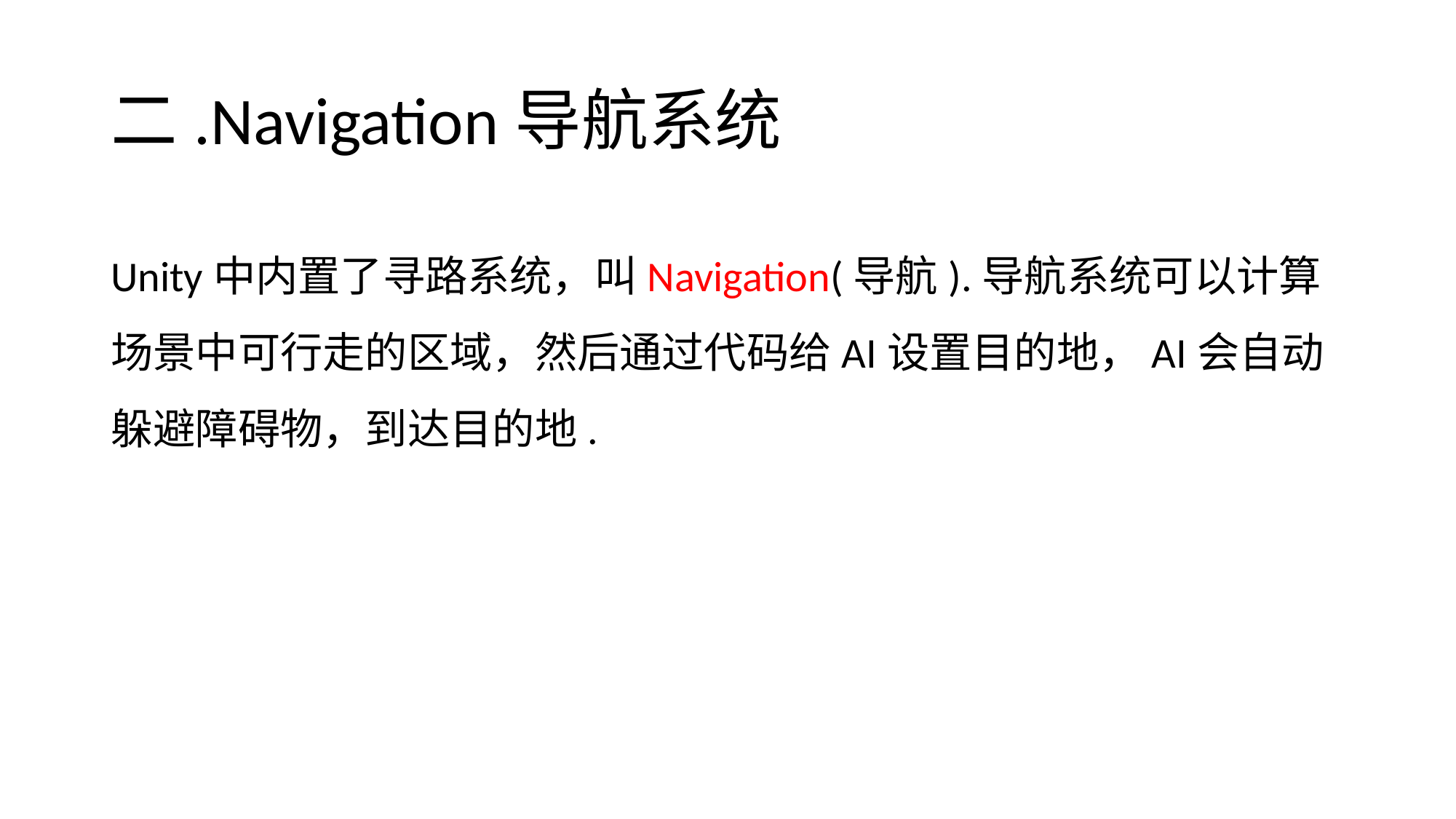

# 二.Navigation导航系统
Unity中内置了寻路系统，叫Navigation(导航).导航系统可以计算场景中可行走的区域，然后通过代码给AI设置目的地，AI会自动躲避障碍物，到达目的地.